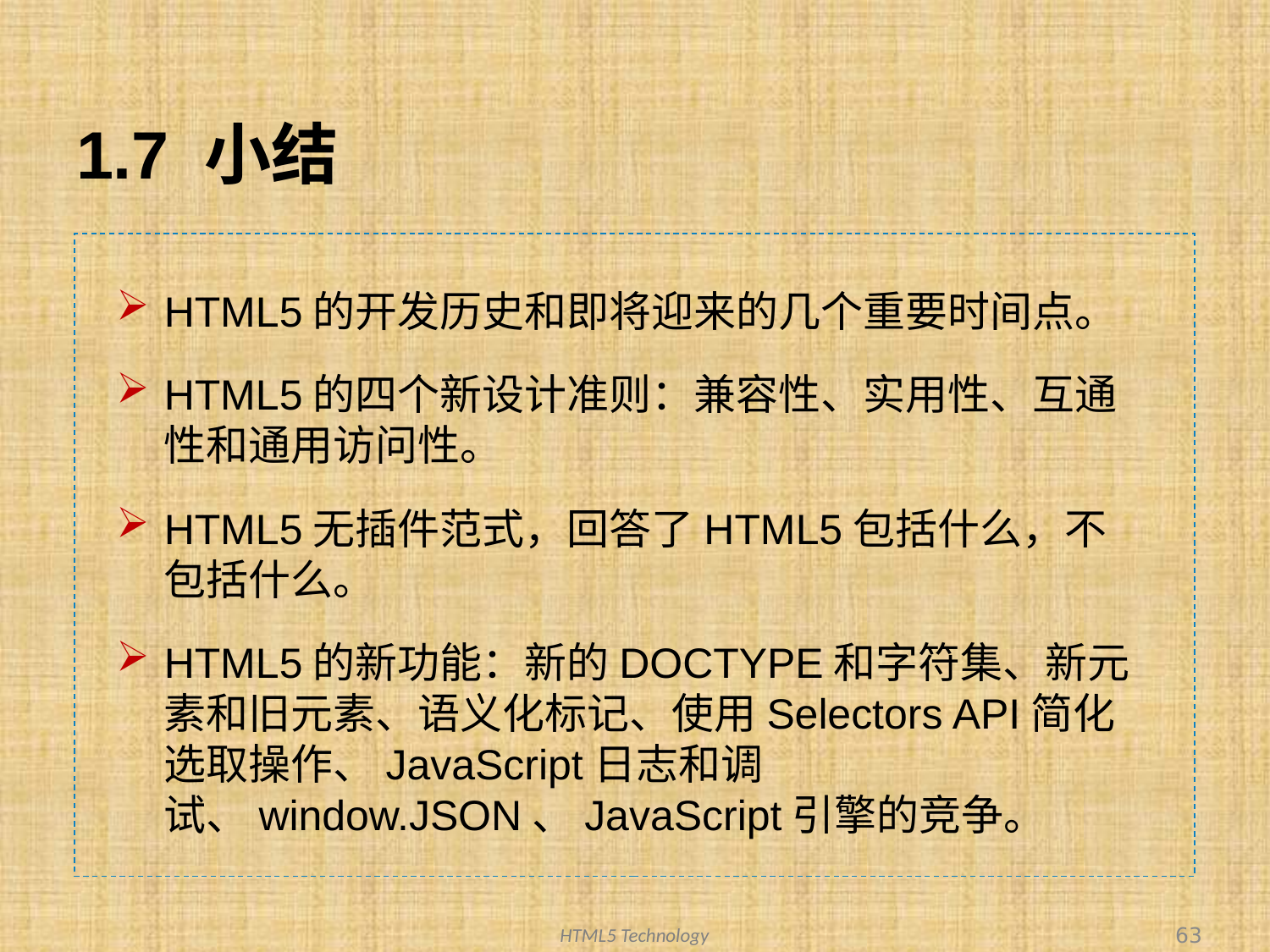

# 1.7 小结

HTML5的开发历史和即将迎来的几个重要时间点。
HTML5的四个新设计准则：兼容性、实用性、互通性和通用访问性。
HTML5无插件范式，回答了HTML5包括什么，不包括什么。
HTML5的新功能：新的DOCTYPE和字符集、新元素和旧元素、语义化标记、使用Selectors API简化选取操作、JavaScript日志和调试、window.JSON、JavaScript引擎的竞争。
63
HTML5 Technology